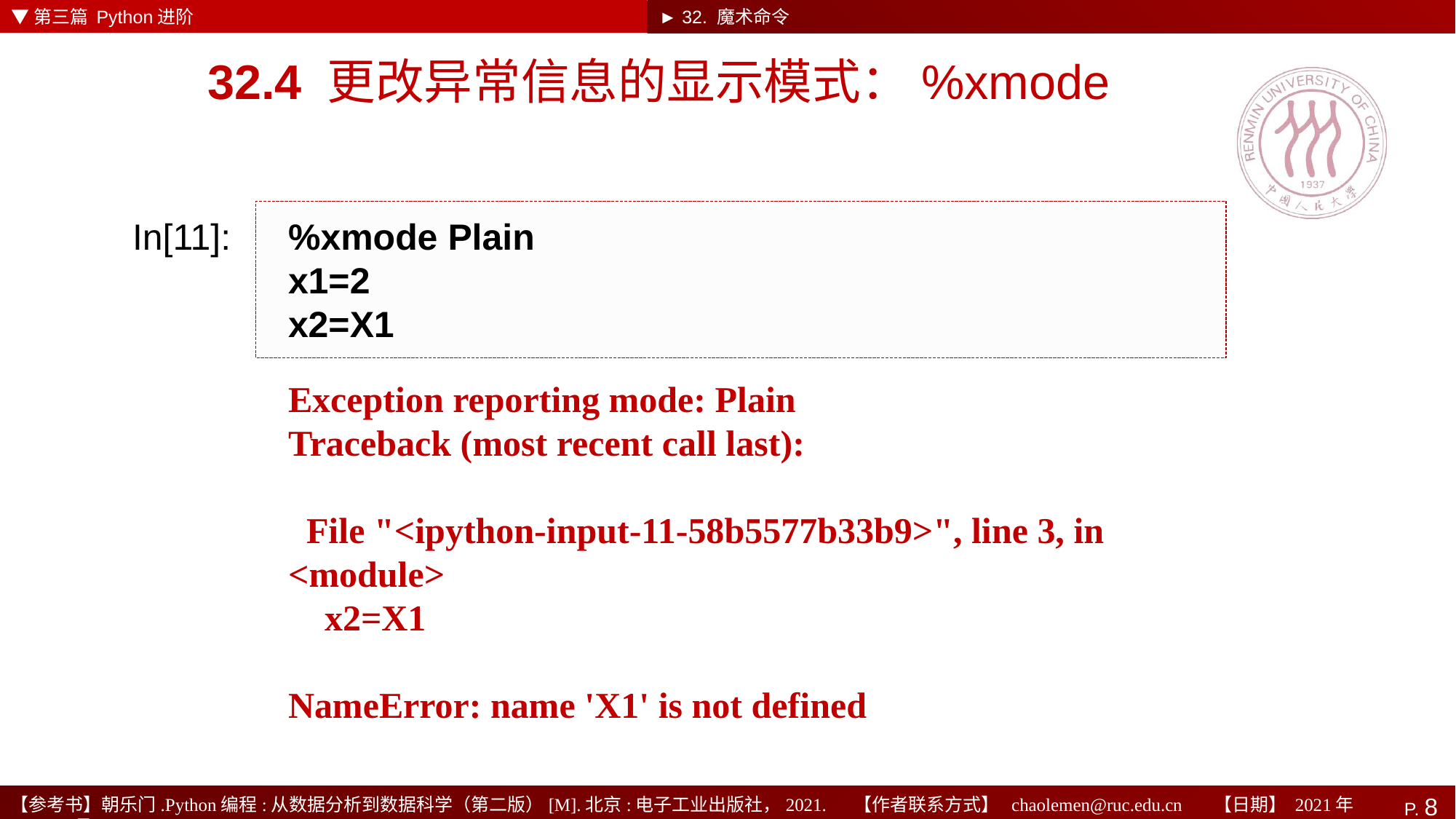

▼第三篇 Python进阶
► 32. 魔术命令
# 32.4 更改异常信息的显示模式：%xmode
%xmode Plain
x1=2
x2=X1
In[11]:
Exception reporting mode: Plain
Traceback (most recent call last):

  File "<ipython-input-11-58b5577b33b9>", line 3, in <module>
    x2=X1

NameError: name 'X1' is not defined